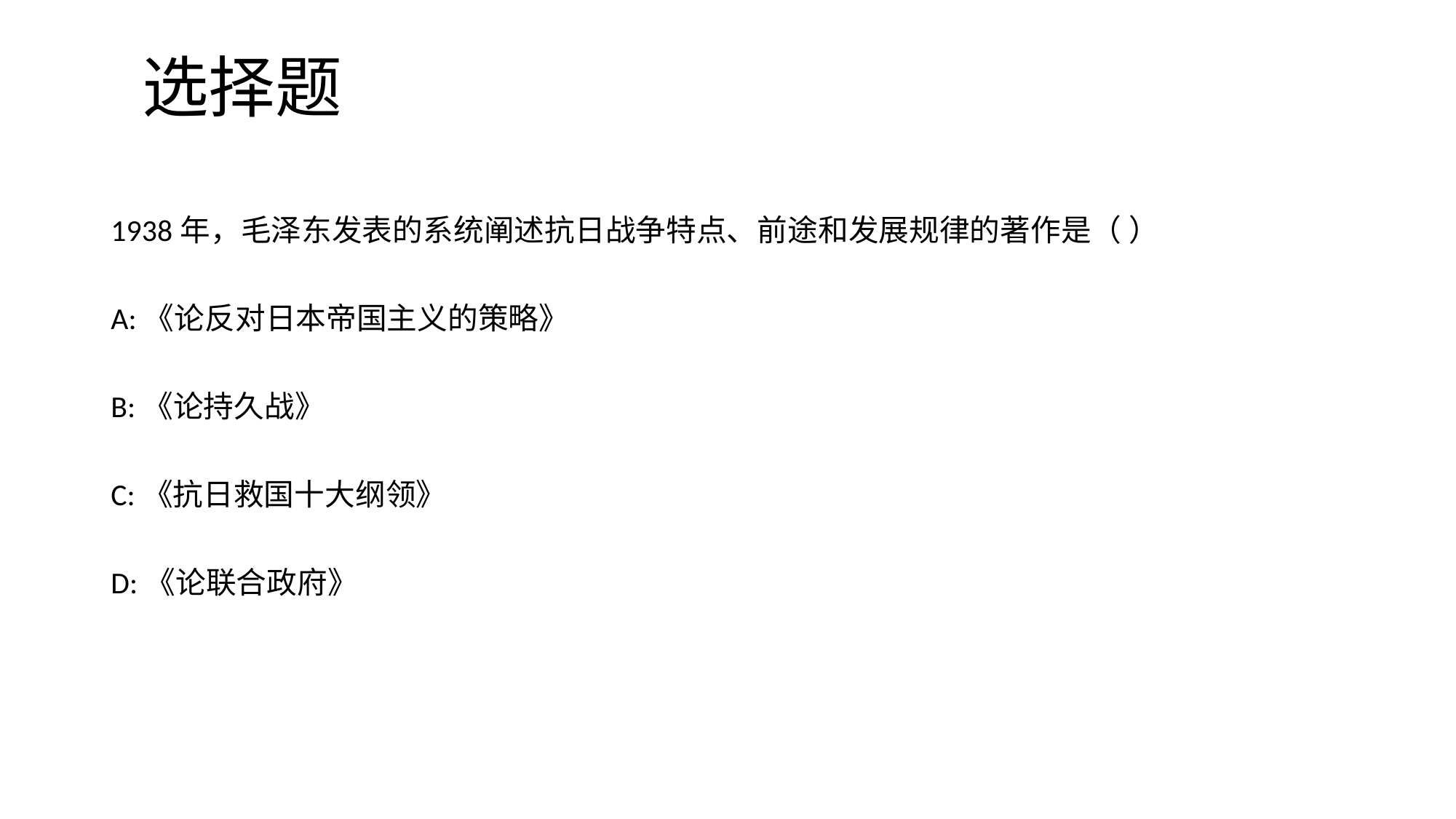

# 选择题
1938年，毛泽东发表的系统阐述抗日战争特点、前途和发展规律的著作是（ ）
A:《论反对日本帝国主义的策略》
B:《论持久战》
C:《抗日救国十大纲领》
D:《论联合政府》